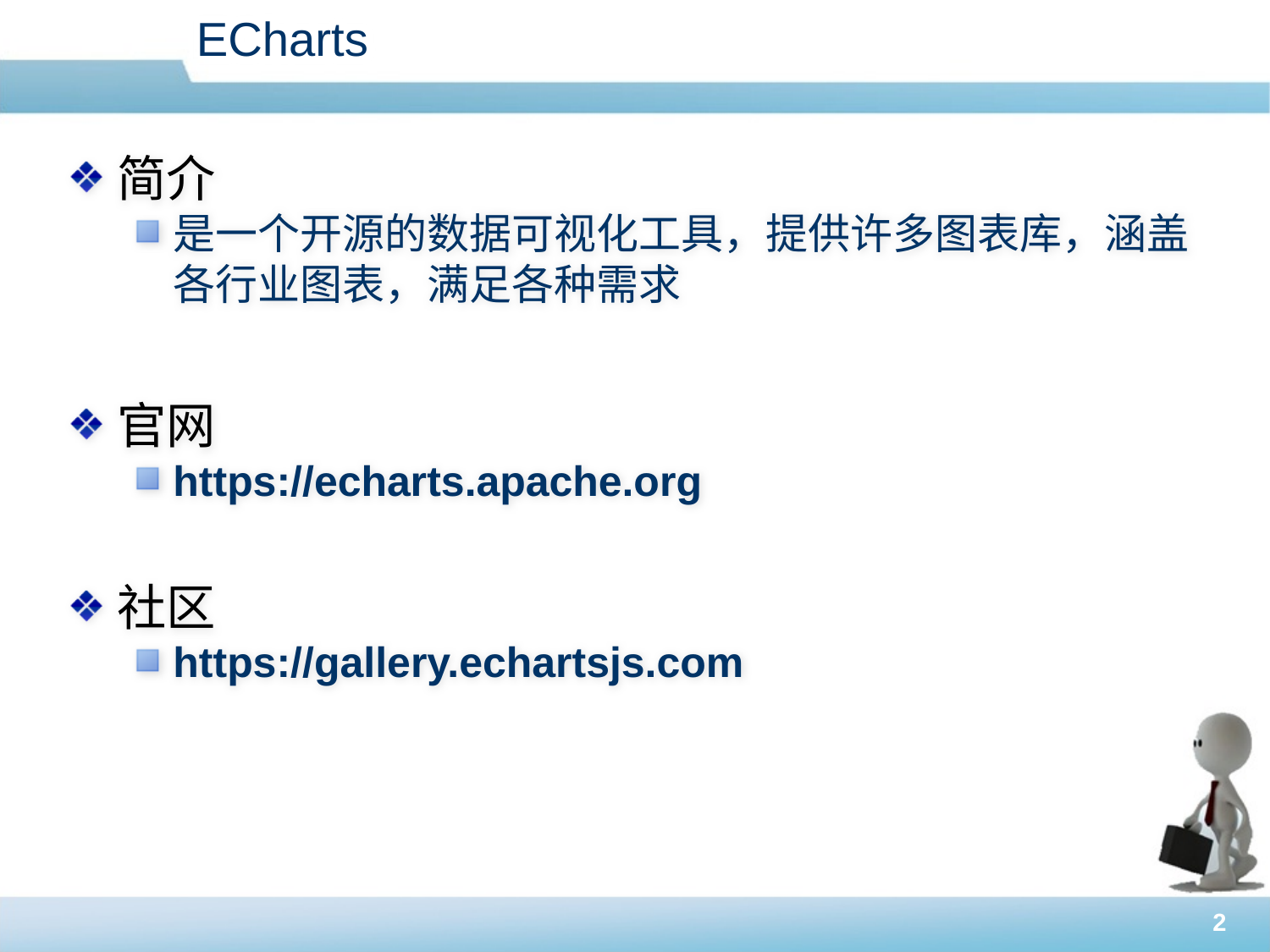

ECharts
简介
是一个开源的数据可视化工具，提供许多图表库，涵盖各行业图表，满足各种需求

官网
https://echarts.apache.org

社区
https://gallery.echartsjs.com
2